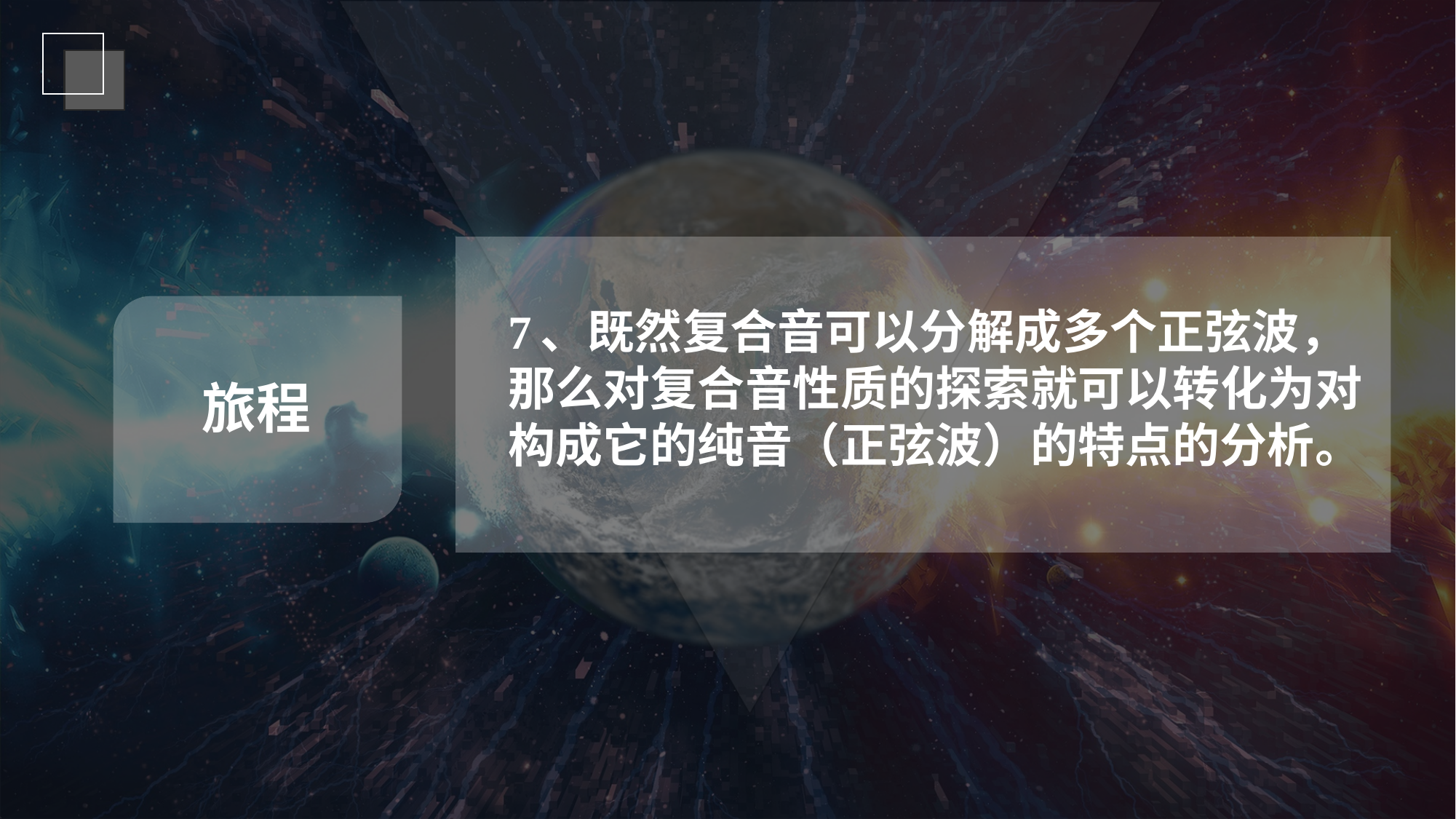

旅程
7、既然复合音可以分解成多个正弦波，那么对复合音性质的探索就可以转化为对构成它的纯音（正弦波）的特点的分析。